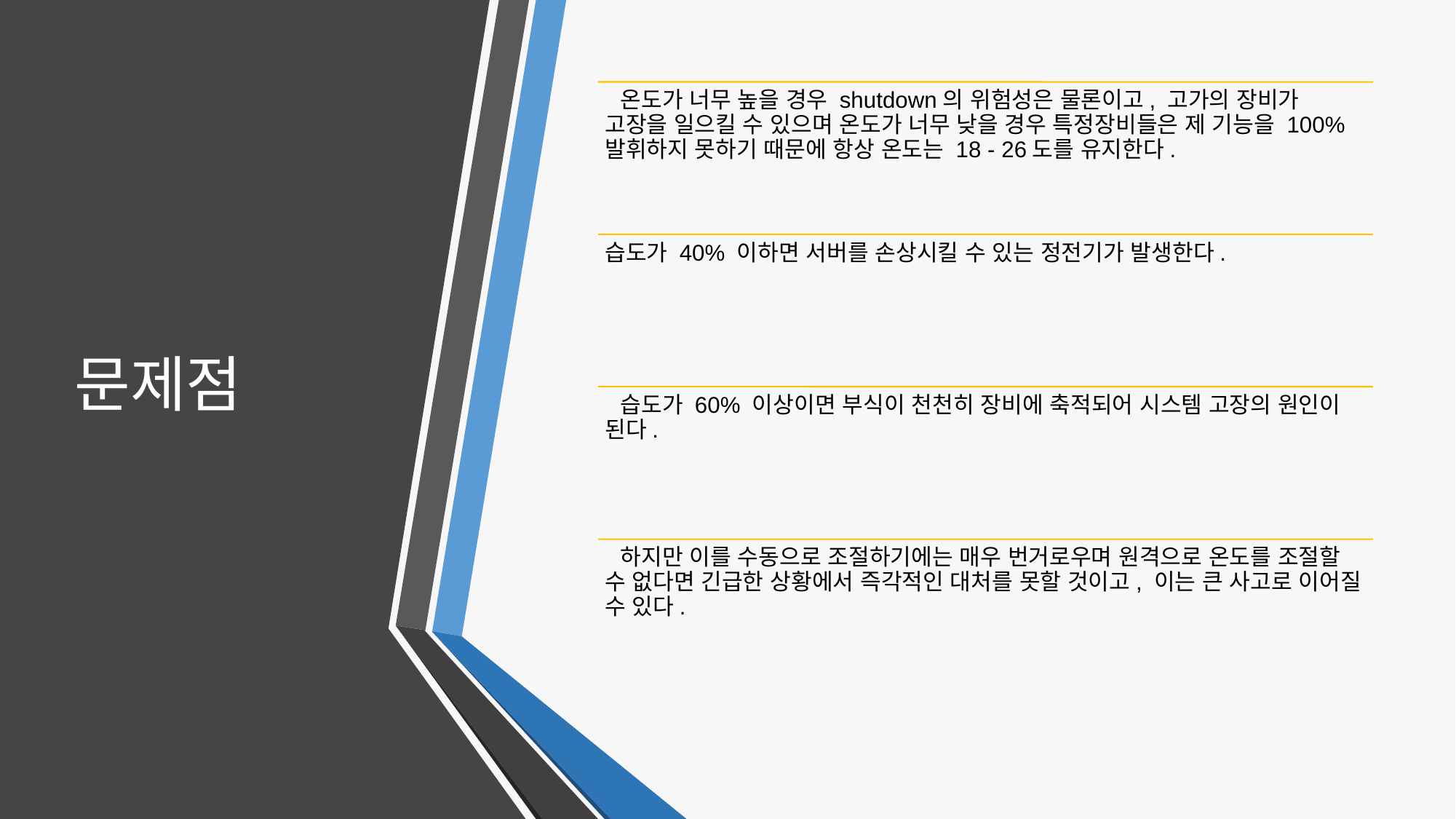

# 문제점
  온도가 너무 높을 경우 shutdown의 위험성은 물론이고, 고가의 장비가 고장을 일으킬 수 있으며 온도가 너무 낮을 경우 특정장비들은 제 기능을 100% 발휘하지 못하기 때문에 항상 온도는 18 - 26도를 유지한다.
습도가 40% 이하면 서버를 손상시킬 수 있는 정전기가 발생한다.
  습도가 60% 이상이면 부식이 천천히 장비에 축적되어 시스템 고장의 원인이 된다.
  하지만 이를 수동으로 조절하기에는 매우 번거로우며 원격으로 온도를 조절할 수 없다면 긴급한 상황에서 즉각적인 대처를 못할 것이고, 이는 큰 사고로 이어질 수 있다.